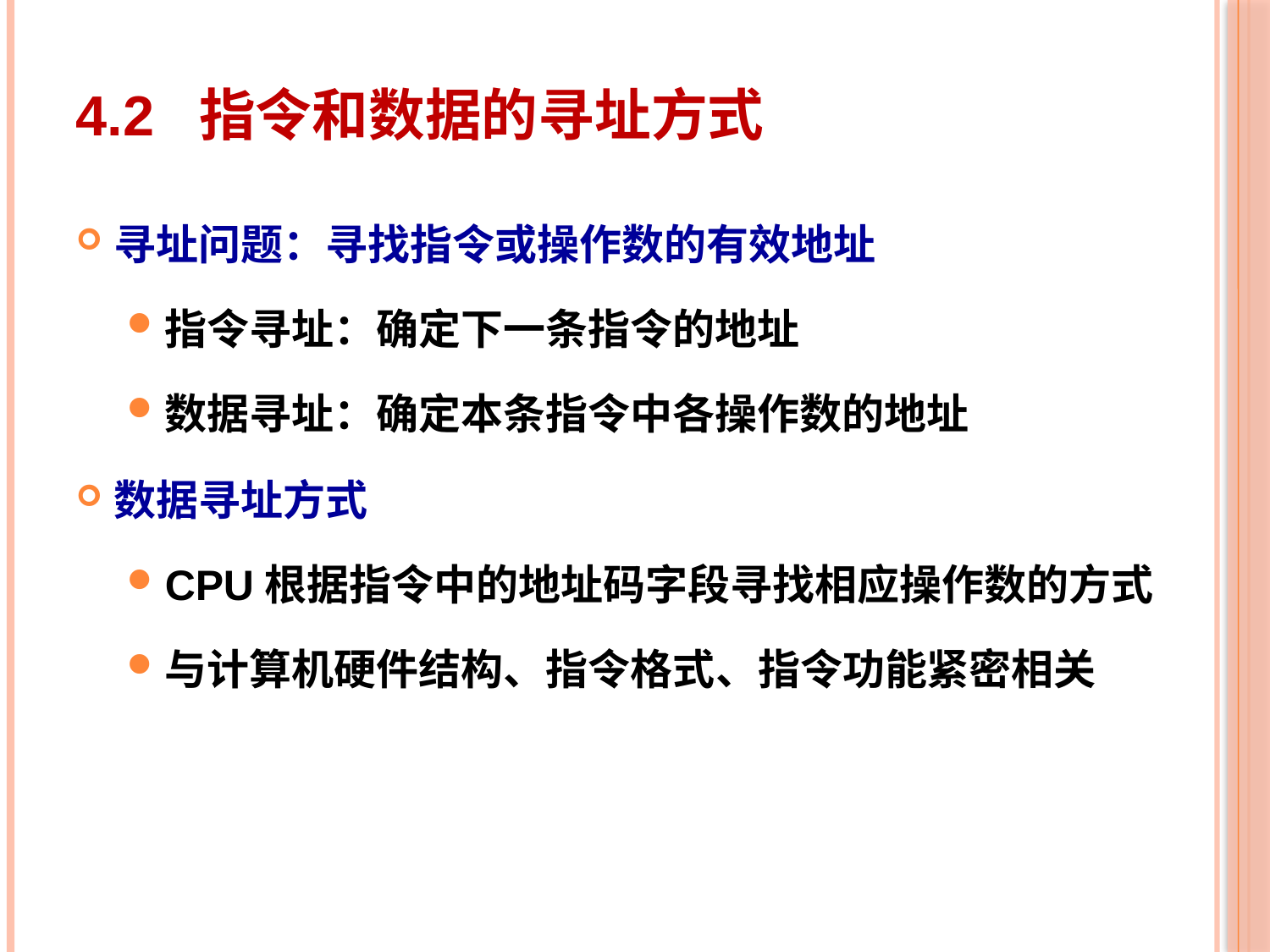

13
# 4.2  指令和数据的寻址方式
寻址问题：寻找指令或操作数的有效地址
指令寻址：确定下一条指令的地址
数据寻址：确定本条指令中各操作数的地址
数据寻址方式
CPU根据指令中的地址码字段寻找相应操作数的方式
与计算机硬件结构、指令格式、指令功能紧密相关